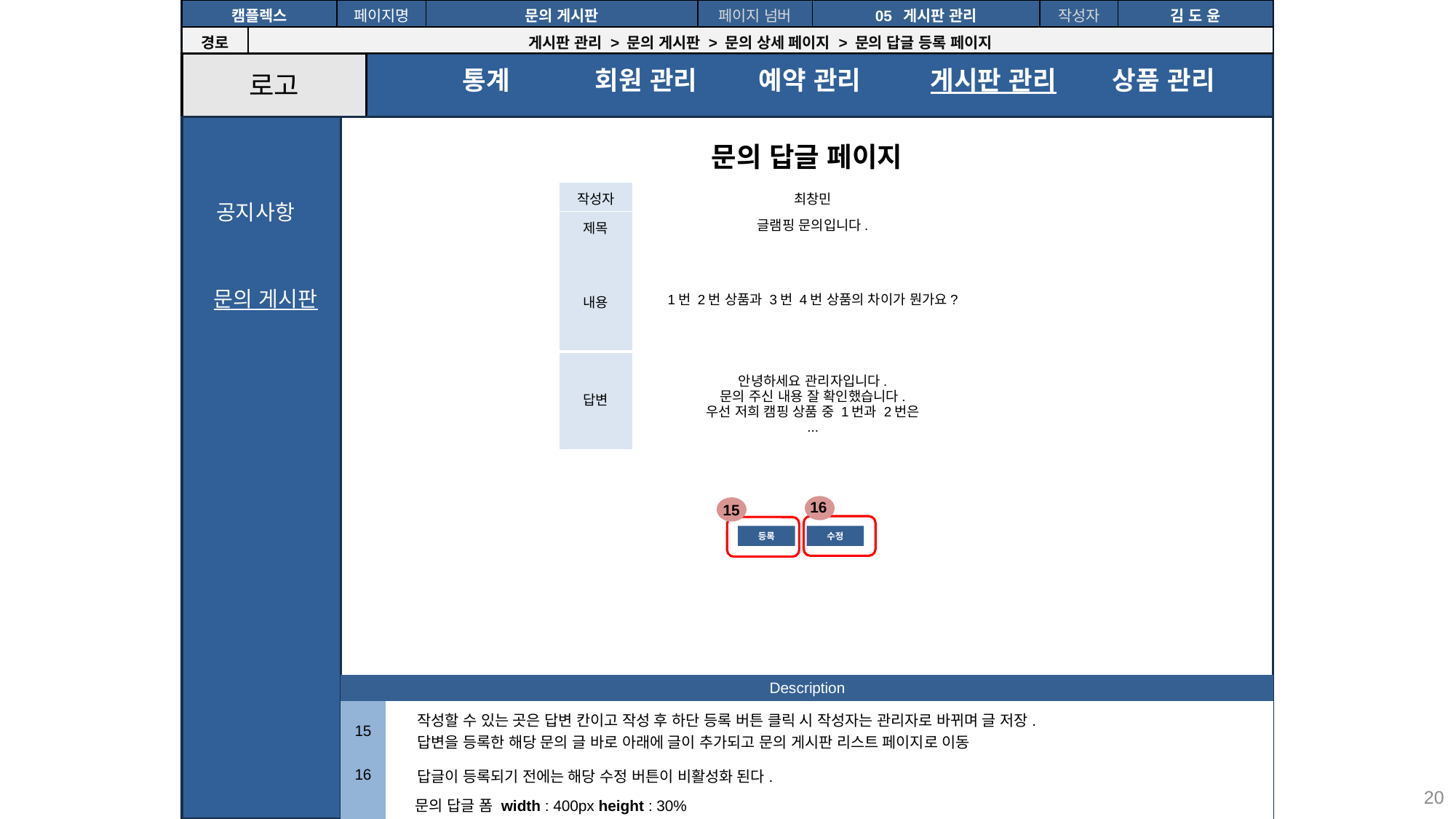

| 캠플렉스 |  | 페이지명 | 문의 게시판 | 페이지 넘버 | 05 게시판 관리 | 작성자 | 김 도 윤 |
| --- | --- | --- | --- | --- | --- | --- | --- |
| 경로 | 게시판 관리 > 문의 게시판 > 문의 상세 페이지 > 문의 답글 등록 페이지 |  |  |  |  |  |  |

로고
통계
회원 관리
예약 관리
게시판 관리
상품 관리

문의 답글 페이지
| 작성자 | 최창민 |
| --- | --- |
공지사항
| 제목 | 글램핑 문의입니다. |
| --- | --- |
| 내용 | 1번 2번 상품과 3번 4번 상품의 차이가 뭔가요? |
| --- | --- |
문의 게시판
| 답변 | 안녕하세요 관리자입니다. 문의 주신 내용 잘 확인했습니다. 우선 저희 캠핑 상품 중 1번과 2번은 ... |
| --- | --- |
16
15

등록
수정
| Description |  |
| --- | --- |
| 15 | 작성할 수 있는 곳은 답변 칸이고 작성 후 하단 등록 버튼 클릭 시 작성자는 관리자로 바뀌며 글 저장. 답변을 등록한 해당 문의 글 바로 아래에 글이 추가되고 문의 게시판 리스트 페이지로 이동 |
| 16 | 답글이 등록되기 전에는 해당 수정 버튼이 비활성화 된다. |
|  | 문의 답글 폼 width : 400px height : 30% |
20